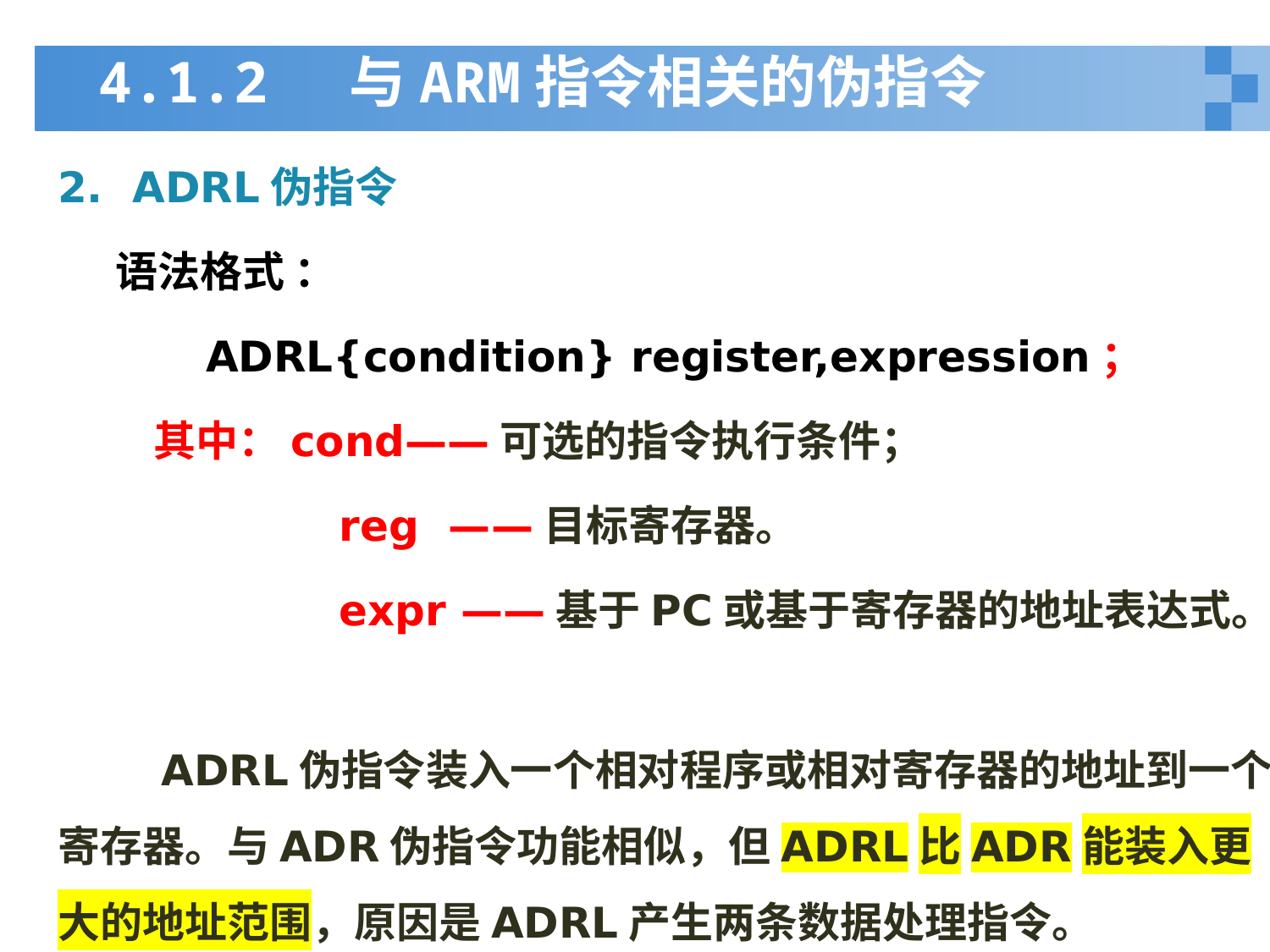

# 4.1.2  与ARM指令相关的伪指令
2.  ADRL伪指令
     语法格式 ：
          ADRL{condition} register,expression；
         其中：cond——可选的指令执行条件；
                   reg  ——目标寄存器。
                   expr ——基于PC或基于寄存器的地址表达式。
       ADRL伪指令装入一个相对程序或相对寄存器的地址到一个寄存器。与ADR伪指令功能相似，但ADRL比ADR能装入更大的地址范围，原因是ADRL产生两条数据处理指令。